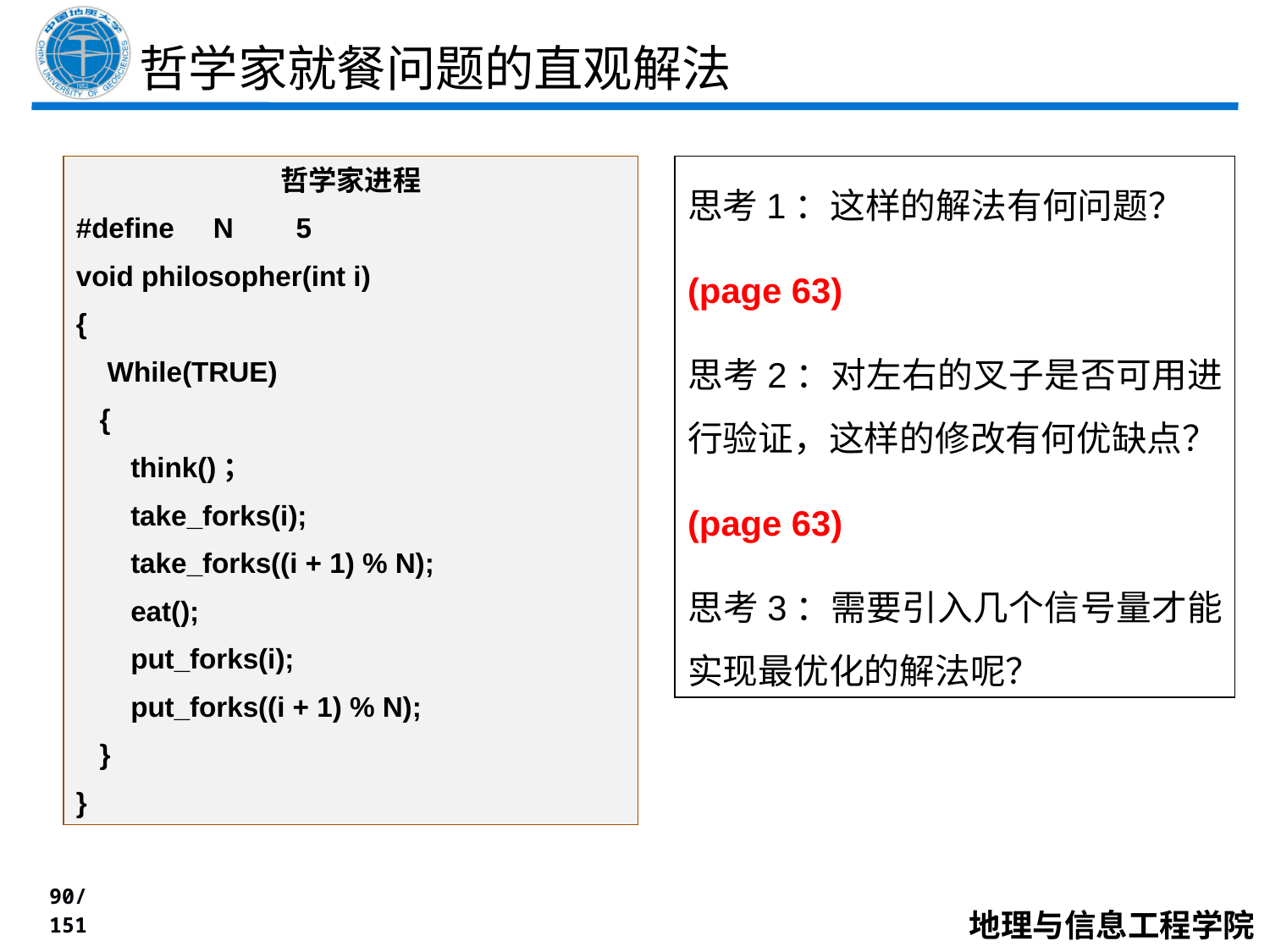

# 哲学家就餐问题的直观解法
哲学家进程
#define     N        5
void philosopher(int i)
{
    While(TRUE)
   {
       think()；
       take_forks(i);
       take_forks((i + 1) % N);
       eat();
       put_forks(i);
       put_forks((i + 1) % N);
   }
}
思考1：这样的解法有何问题？
(page 63)
思考2：对左右的叉子是否可用进行验证，这样的修改有何优缺点？
(page 63)
思考3：需要引入几个信号量才能实现最优化的解法呢？